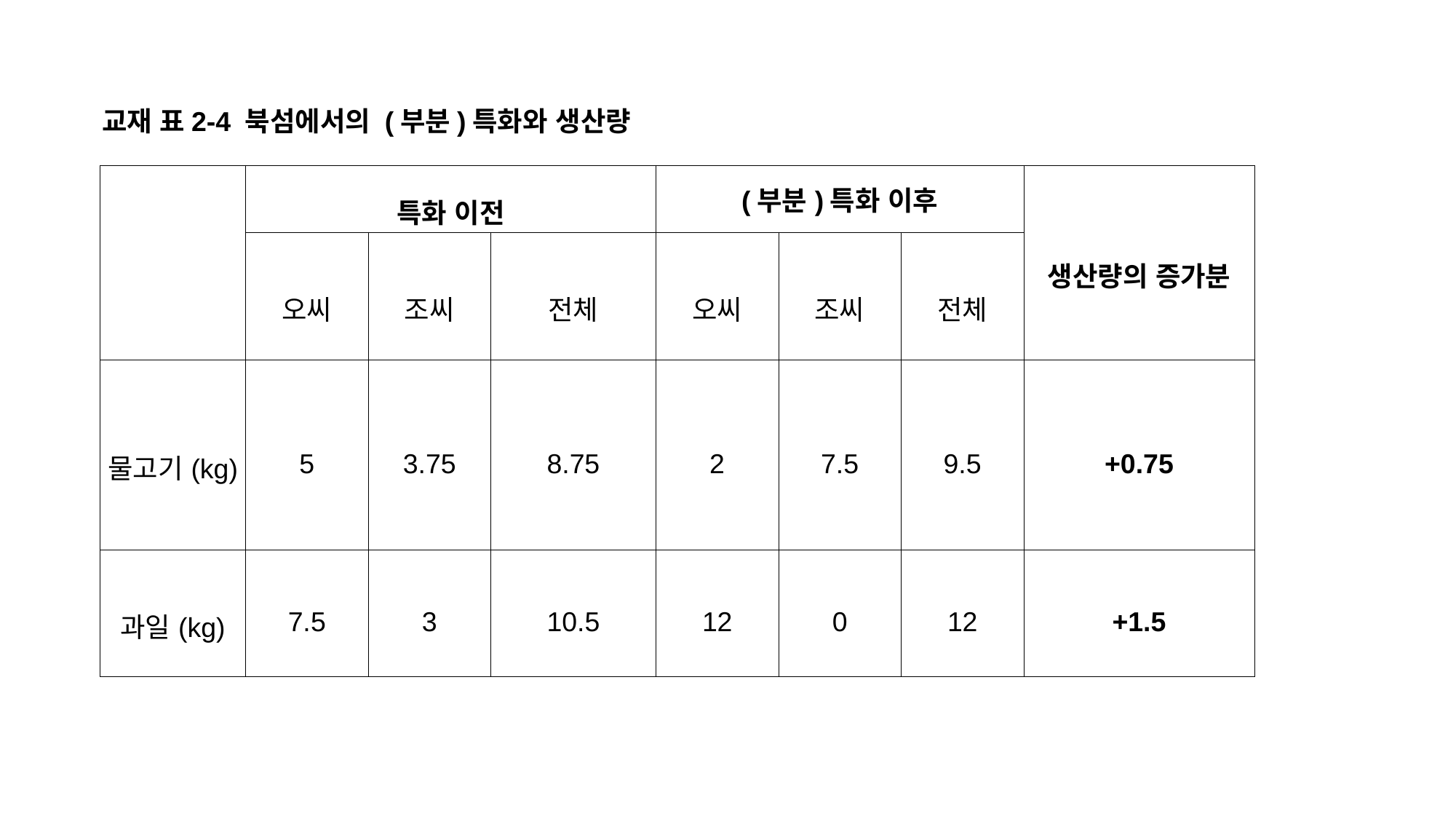

교재 표2-4 북섬에서의 (부분)특화와 생산량

|  | 특화 이전 |  |  | (부분)특화 이후 |  |  | 생산량의 증가분 |
| --- | --- | --- | --- | --- | --- | --- | --- |
|  | 오씨 | 조씨 | 전체 | 오씨 | 조씨 | 전체 |  |
| 물고기(kg) | 5 | 3.75 | 8.75 | 2 | 7.5 | 9.5 | +0.75 |
| 과일(kg) | 7.5 | 3 | 10.5 | 12 | 0 | 12 | +1.5 |